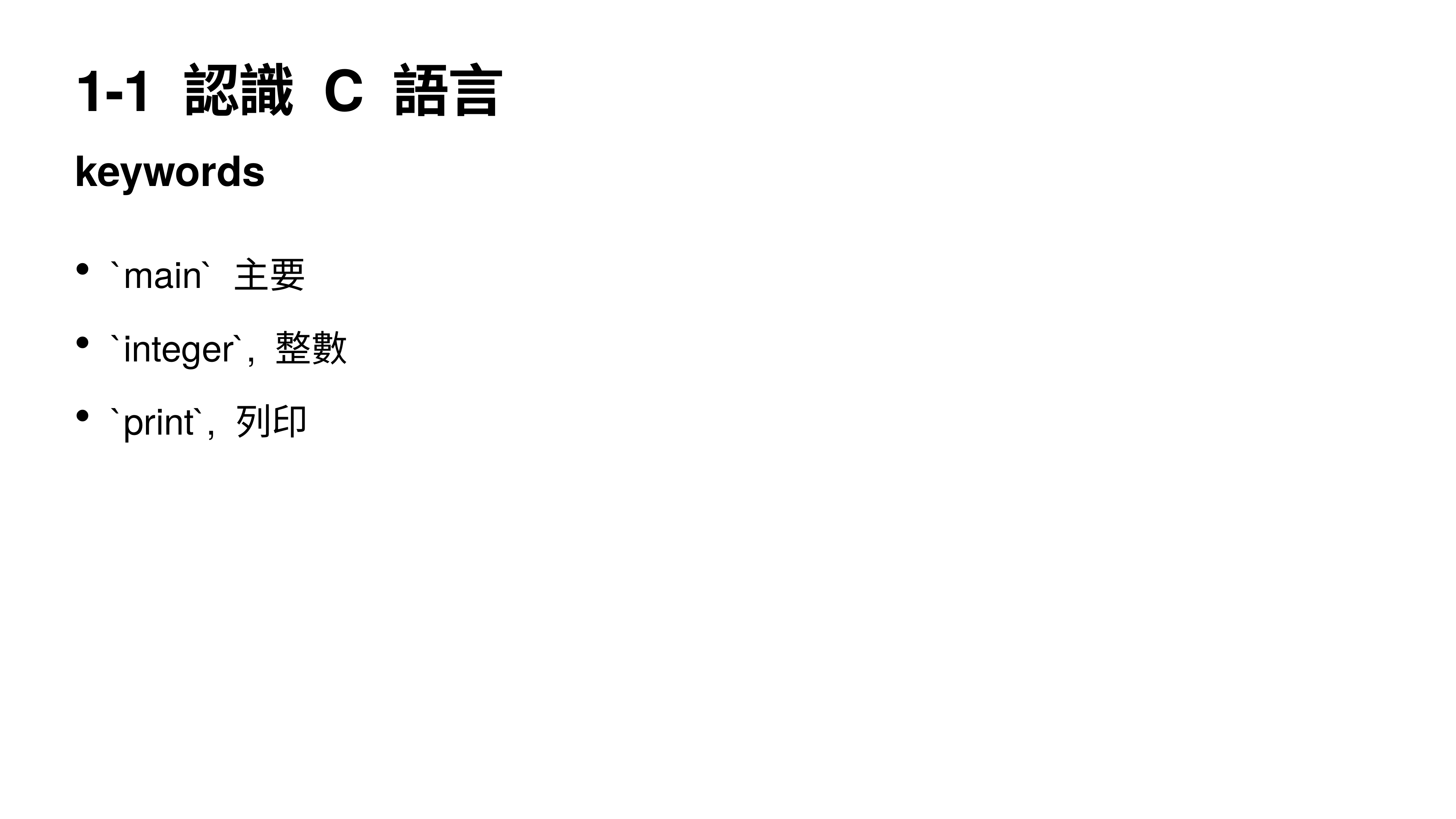

# 1-1 認識 C 語言
keywords
`main` 主要
`integer`, 整數
`print`, 列印